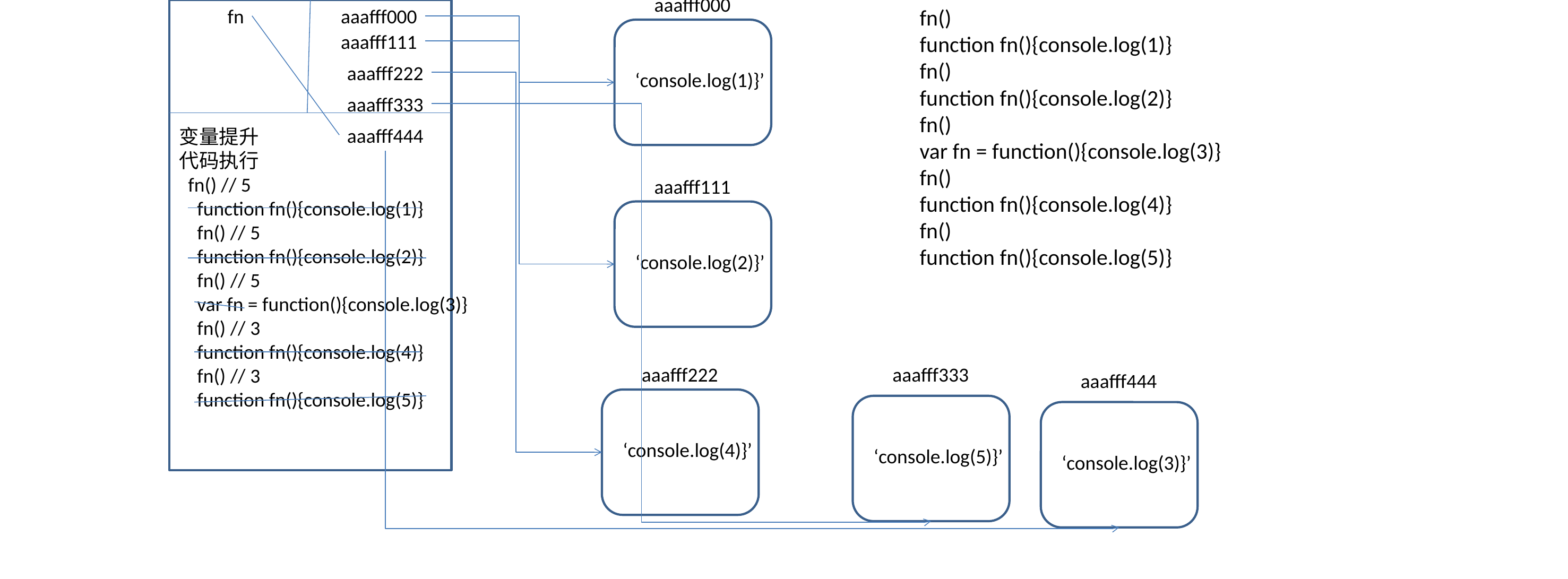

fn
aaafff000
    fn()
    function fn(){console.log(1)}
    fn()
    function fn(){console.log(2)}
    fn()
    var fn = function(){console.log(3)}
    fn()
    function fn(){console.log(4)}
    fn()
    function fn(){console.log(5)}

aaafff000

aaafff111
aaafff222
‘console.log(1)}’
aaafff333
aaafff444
变量提升
代码执行
  fn() // 5
    function fn(){console.log(1)}
    fn() // 5
    function fn(){console.log(2)}
    fn() // 5
    var fn = function(){console.log(3)}
    fn() // 3
    function fn(){console.log(4)}
    fn() // 3
    function fn(){console.log(5)}

aaafff111

‘console.log(2)}’
aaafff222
aaafff333
aaafff444

‘console.log(4)}’
‘console.log(5)}’
‘console.log(3)}’